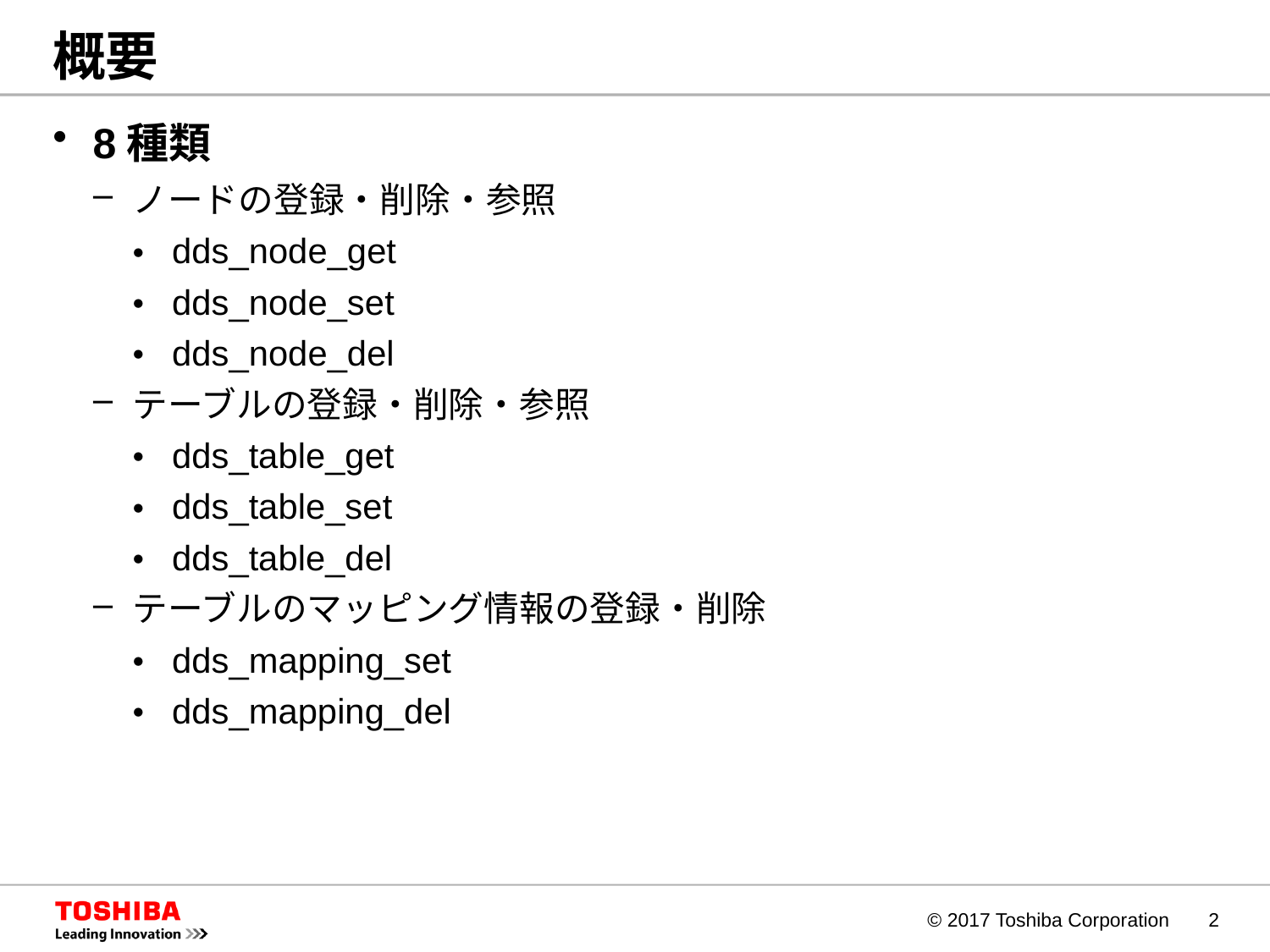

# 概要
8種類
ノードの登録・削除・参照
dds_node_get
dds_node_set
dds_node_del
テーブルの登録・削除・参照
dds_table_get
dds_table_set
dds_table_del
テーブルのマッピング情報の登録・削除
dds_mapping_set
dds_mapping_del